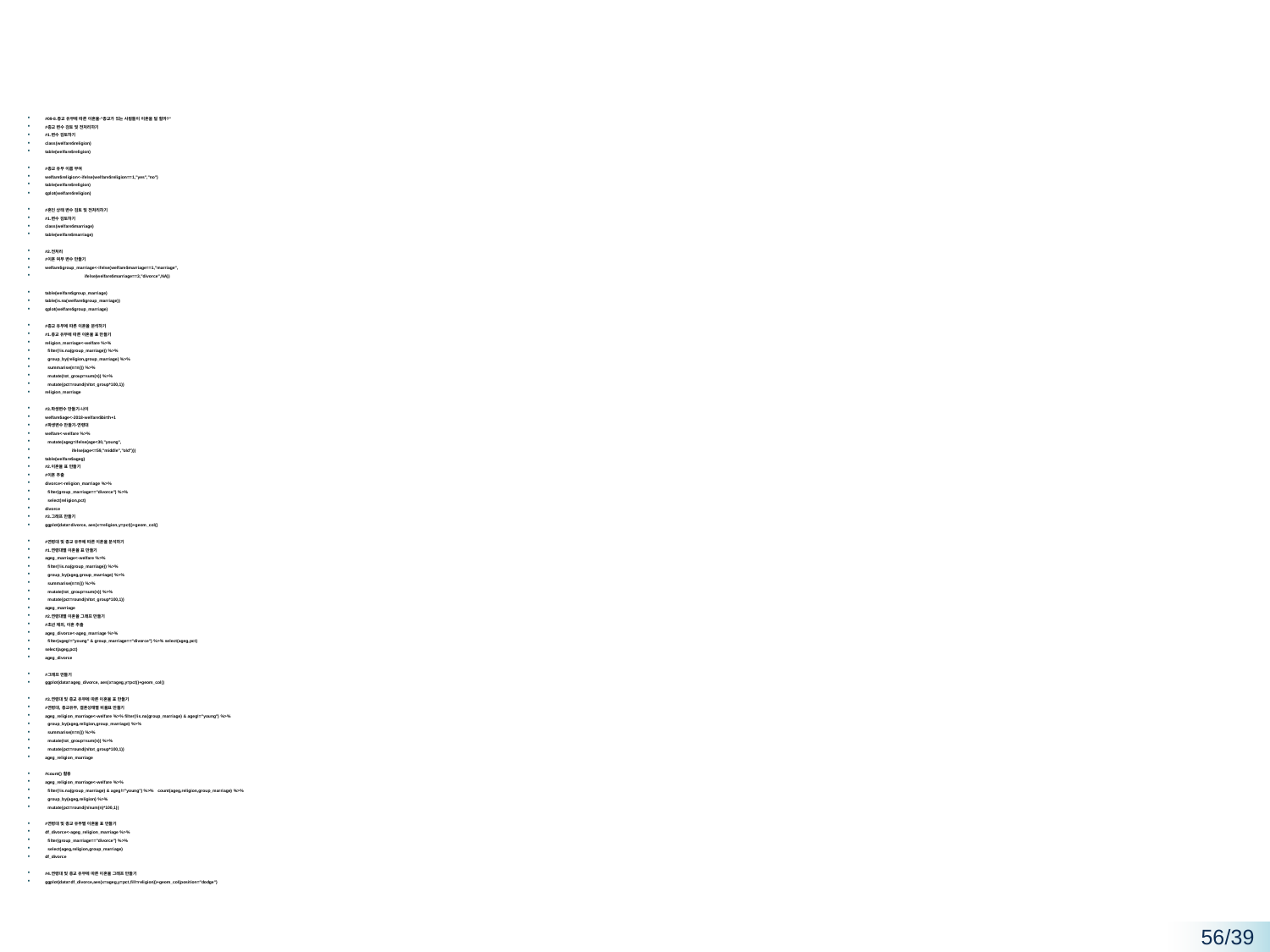

#09-8.종교 유무에 따른 이혼율-"종교가 있는 사람들이 이혼을 덜 할까?"
#종교 변수 검토 및 전처리하기
#1.변수 검토하기
class(welfare$religion)
table(welfare$religion)

#종교 유무 이름 부여
welfare$religion<-ifelse(welfare$religion==1,"yes","no")
table(welfare$religion)
qplot(welfare$religion)

#혼인 상태 변수 검토 및 전처리하기
#1.변수 검토하기
class(welfare$marriage)
table(welfare$marriage)

#2.전처리
#이혼 여부 변수 만들기
welfare$group_marriage<-ifelse(welfare$marriage==1,"marriage",
                               ifelse(welfare$marriage==3,"divorce",NA))

table(welfare$group_marriage)
table(is.na(welfare$group_marriage))
qplot(welfare$group_marriage)

#종교 유무에 따른 이혼율 분석하기
#1.종교 유무에 따른 이혼율 표 만들기
religion_marriage<-welfare %>%
  filter(!is.na(group_marriage)) %>%
  group_by(religion,group_marriage) %>%
  summarise(n=n()) %>%
  mutate(tot_group=sum(n)) %>%
  mutate(pct=round(n/tot_group*100,1))
religion_marriage

#3.파생변수 만들기-나이
welfare$age<-2018-welfare$birth+1
#파생변수 만들기-연령대
welfare<-welfare %>%
  mutate(ageg=ifelse(age<30,"young",
                     ifelse(age<=59,"middle","old")))
table(welfare$ageg)
#2.이혼율 표 만들기
#이혼 추출
divorce<-religion_marriage %>%
  filter(group_marriage=="divorce") %>%
  select(religion,pct)
divorce
#3.그래프 만들기
ggplot(data=divorce, aes(x=religion,y=pct))+geom_col()

#연령대 및 종교 유무에 따른 이혼율 분석하기
#1.연령대별 이혼율 표 만들기
ageg_marriage<-welfare %>%
  filter(!is.na(group_marriage)) %>%
  group_by(ageg,group_marriage) %>%
  summarise(n=n()) %>%
  mutate(tot_group=sum(n)) %>%
  mutate(pct=round(n/tot_group*100,1))
ageg_marriage
#2.연령대별 이혼율 그래프 만들기
#초년 제외, 이혼 추출
ageg_divorce<-ageg_marriage %>%
  filter(ageg!="young" & group_marriage=="divorce") %>% select(ageg,pct)
select(ageg,pct)
ageg_divorce

#그래프 만들기
ggplot(data=ageg_divorce, aes(x=ageg,y=pct))+geom_col()

#3.연령대 및 종교 유무에 따른 이혼율 표 만들기
#연령대, 종교유무, 결혼상태별 비율표 만들기
ageg_religion_marriage<-welfare %>% filter(!is.na(group_marriage) & ageg!="young") %>%
  group_by(ageg,religion,group_marriage) %>%
  summarise(n=n()) %>%
  mutate(tot_group=sum(n)) %>%
  mutate(pct=round(n/tot_group*100,1))
ageg_religion_marriage

#count() 활용
ageg_religion_marriage<-welfare %>%
  filter(!is.na(group_marriage) & ageg!="young") %>%   count(ageg,religion,group_marriage) %>%
  group_by(ageg,religion) %>%
  mutate(pct=round(n/sum(n)*100,1))

#연령대 및 종교 유무별 이혼율 표 만들기
df_divorce<-ageg_religion_marriage %>%
  filter(group_marriage=="divorce") %>%
  select(ageg,religion,group_marriage)
df_divorce

#4.연령대 및 종교 유무에 따른 이혼율 그래프 만들기
ggplot(data=df_divorce,aes(x=ageg,y=pct,fill=religion))+geom_col(position="dodge")